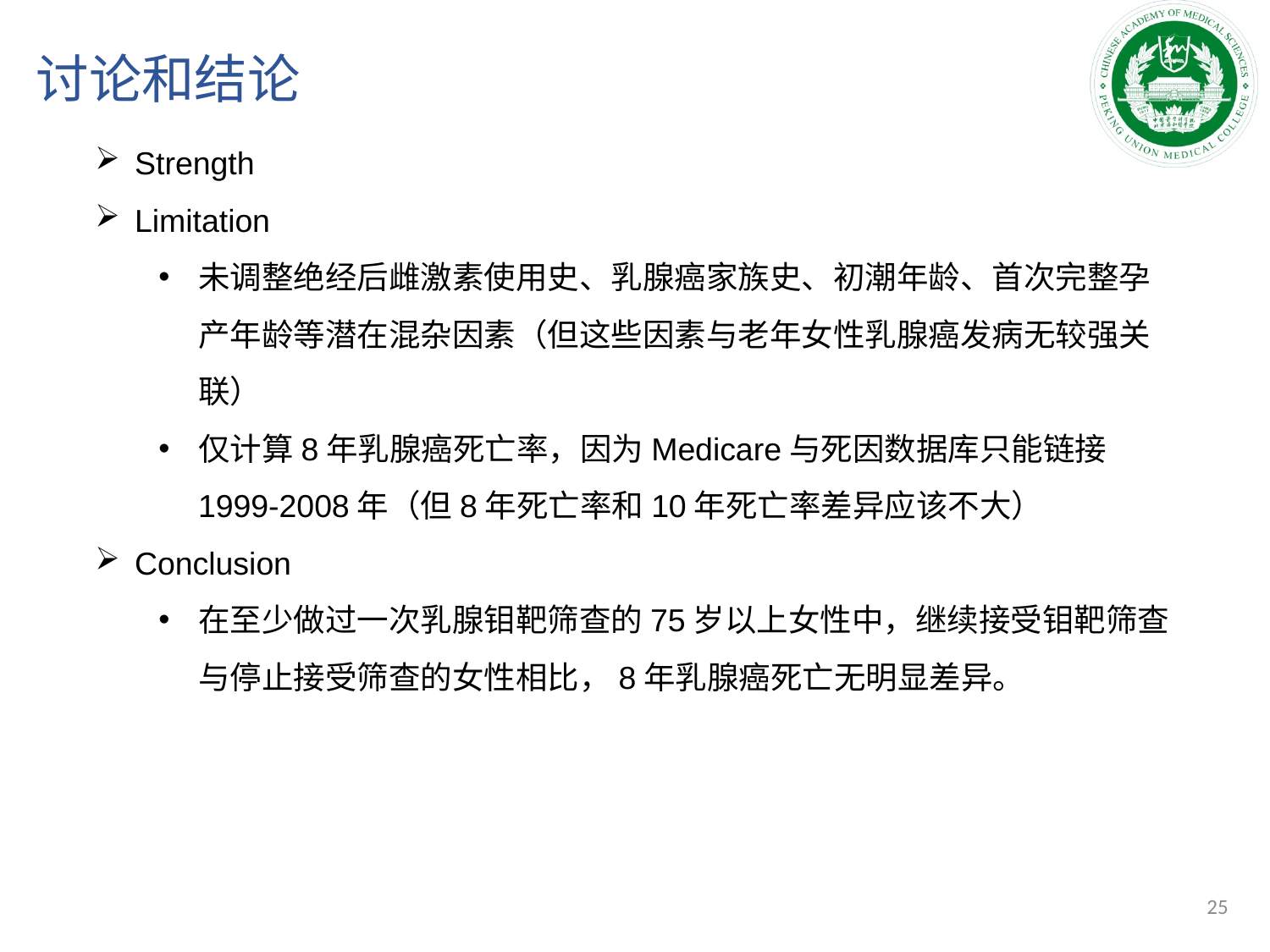

# 讨论和结论
Strength
Limitation
未调整绝经后雌激素使用史、乳腺癌家族史、初潮年龄、首次完整孕产年龄等潜在混杂因素（但这些因素与老年女性乳腺癌发病无较强关联）
仅计算8年乳腺癌死亡率，因为Medicare与死因数据库只能链接1999-2008年（但8年死亡率和10年死亡率差异应该不大）
Conclusion
在至少做过一次乳腺钼靶筛查的75岁以上女性中，继续接受钼靶筛查与停止接受筛查的女性相比，8年乳腺癌死亡无明显差异。
25